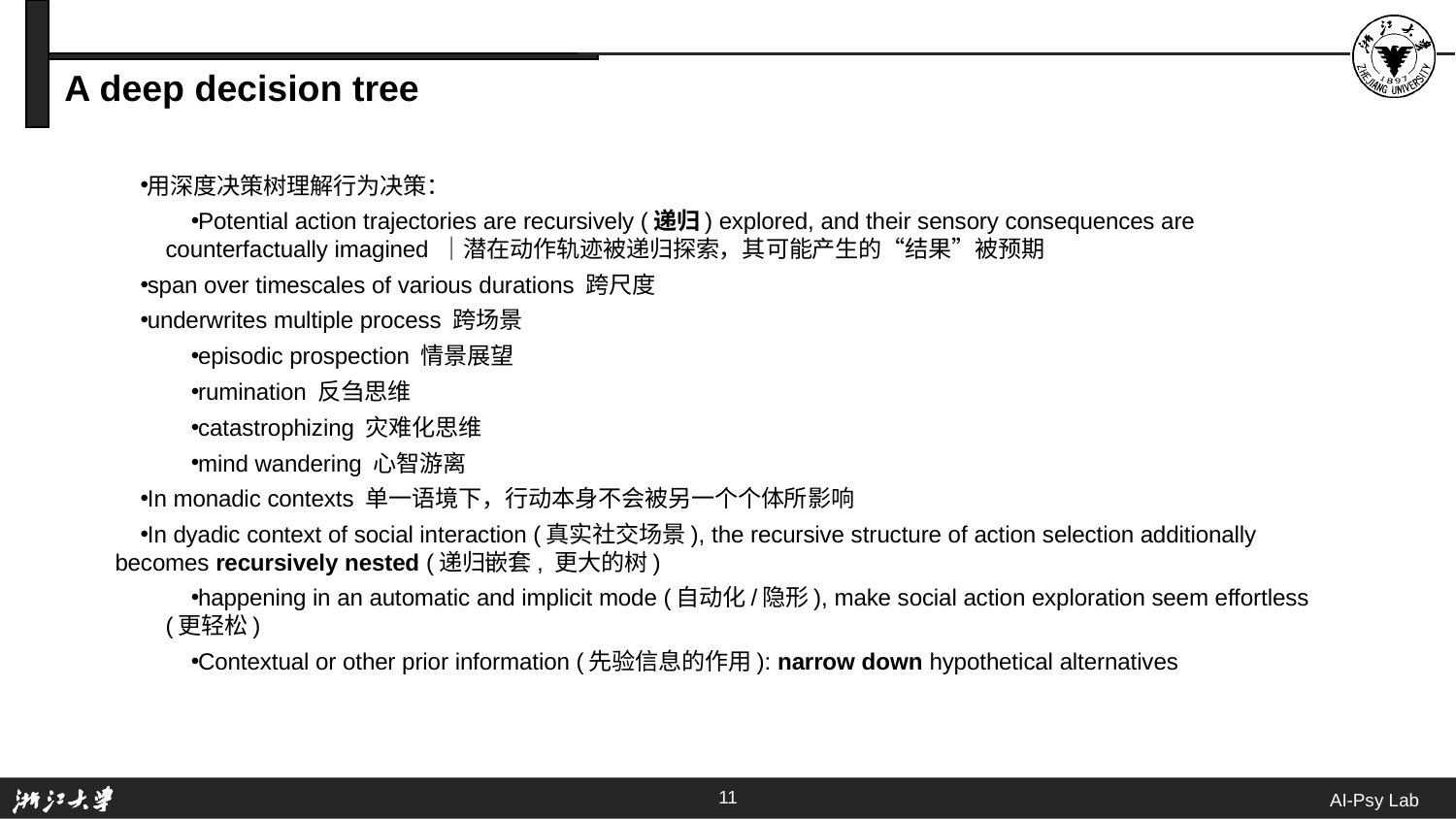

# A deep decision tree
用深度决策树理解行为决策：
Potential action trajectories are recursively (递归) explored, and their sensory consequences are counterfactually imagined ｜潜在动作轨迹被递归探索，其可能产生的“结果”被预期
span over timescales of various durations 跨尺度
underwrites multiple process 跨场景
episodic prospection 情景展望
rumination 反刍思维
catastrophizing 灾难化思维
mind wandering 心智游离
In monadic contexts 单一语境下，行动本身不会被另一个个体所影响
In dyadic context of social interaction (真实社交场景), the recursive structure of action selection additionally becomes recursively nested (递归嵌套, 更大的树)
happening in an automatic and implicit mode (自动化/隐形), make social action exploration seem effortless (更轻松)
Contextual or other prior information (先验信息的作用): narrow down hypothetical alternatives
11